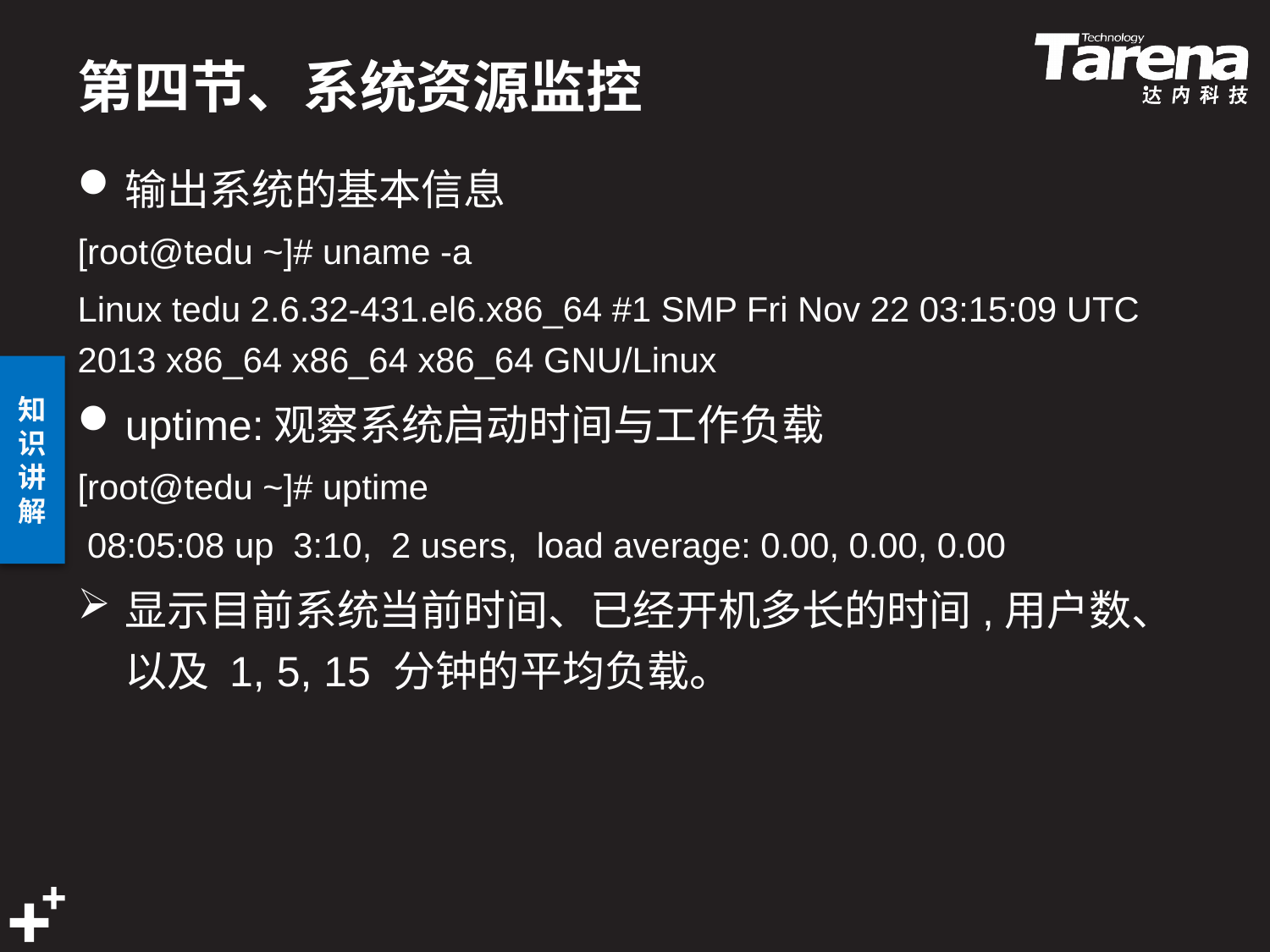

# 第四节、系统资源监控
输出系统的基本信息
[root@tedu ~]# uname -a
Linux tedu 2.6.32-431.el6.x86_64 #1 SMP Fri Nov 22 03:15:09 UTC 2013 x86_64 x86_64 x86_64 GNU/Linux
uptime:观察系统启动时间与工作负载
[root@tedu ~]# uptime
 08:05:08 up  3:10,  2 users,  load average: 0.00, 0.00, 0.00
显示目前系统当前时间、已经开机多长的时间,用户数、以及 1, 5, 15 分钟的平均负载。
